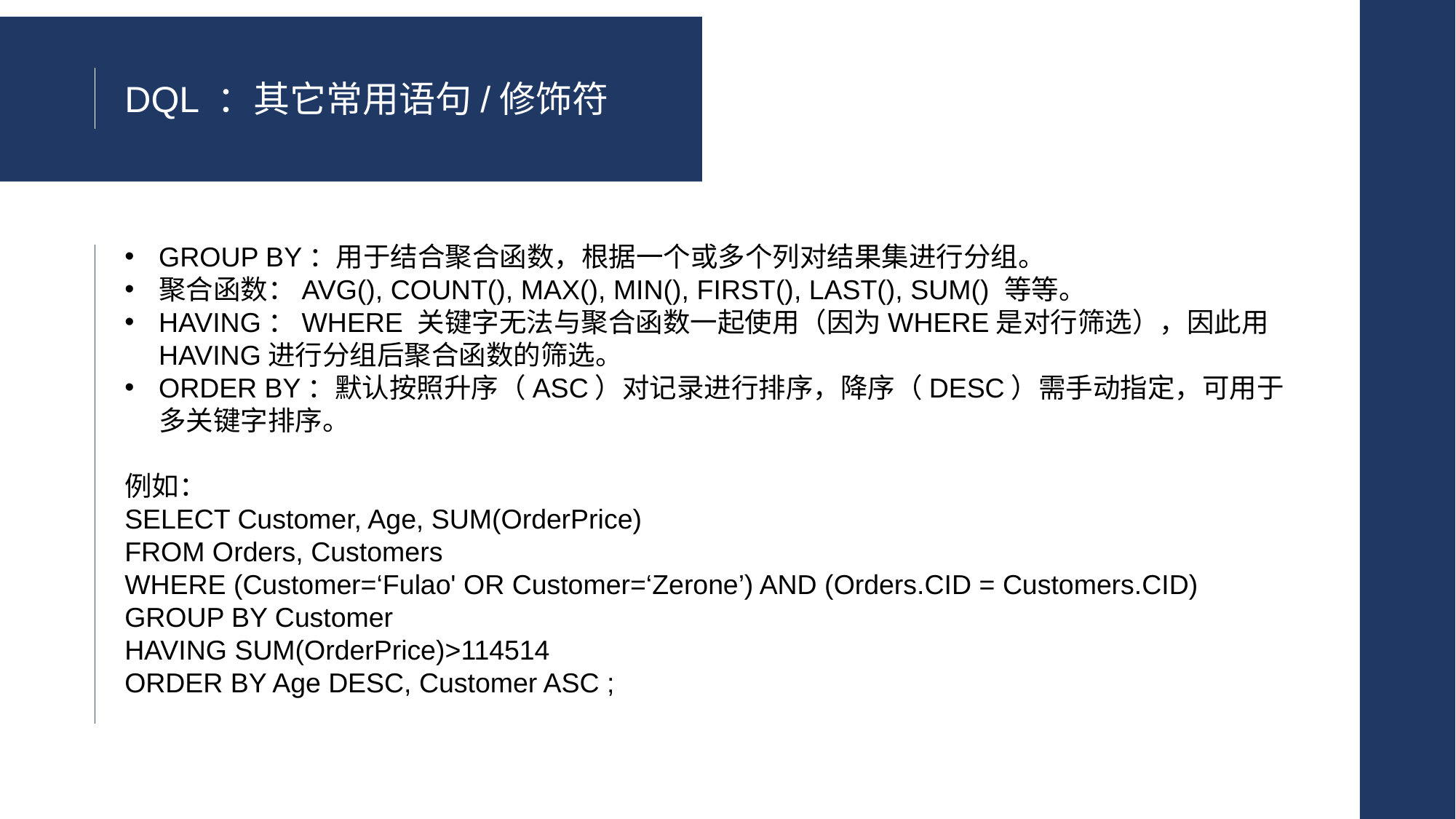

DQL ：其它常用语句/修饰符
GROUP BY：用于结合聚合函数，根据一个或多个列对结果集进行分组。
聚合函数：AVG(), COUNT(), MAX(), MIN(), FIRST(), LAST(), SUM() 等等。
HAVING：WHERE 关键字无法与聚合函数一起使用（因为WHERE是对行筛选），因此用HAVING进行分组后聚合函数的筛选。
ORDER BY：默认按照升序（ASC）对记录进行排序，降序（DESC）需手动指定，可用于多关键字排序。

例如：
SELECT Customer, Age, SUM(OrderPrice)
FROM Orders, Customers
WHERE (Customer=‘Fulao' OR Customer=‘Zerone’) AND (Orders.CID = Customers.CID)
GROUP BY Customer
HAVING SUM(OrderPrice)>114514
ORDER BY Age DESC, Customer ASC ;